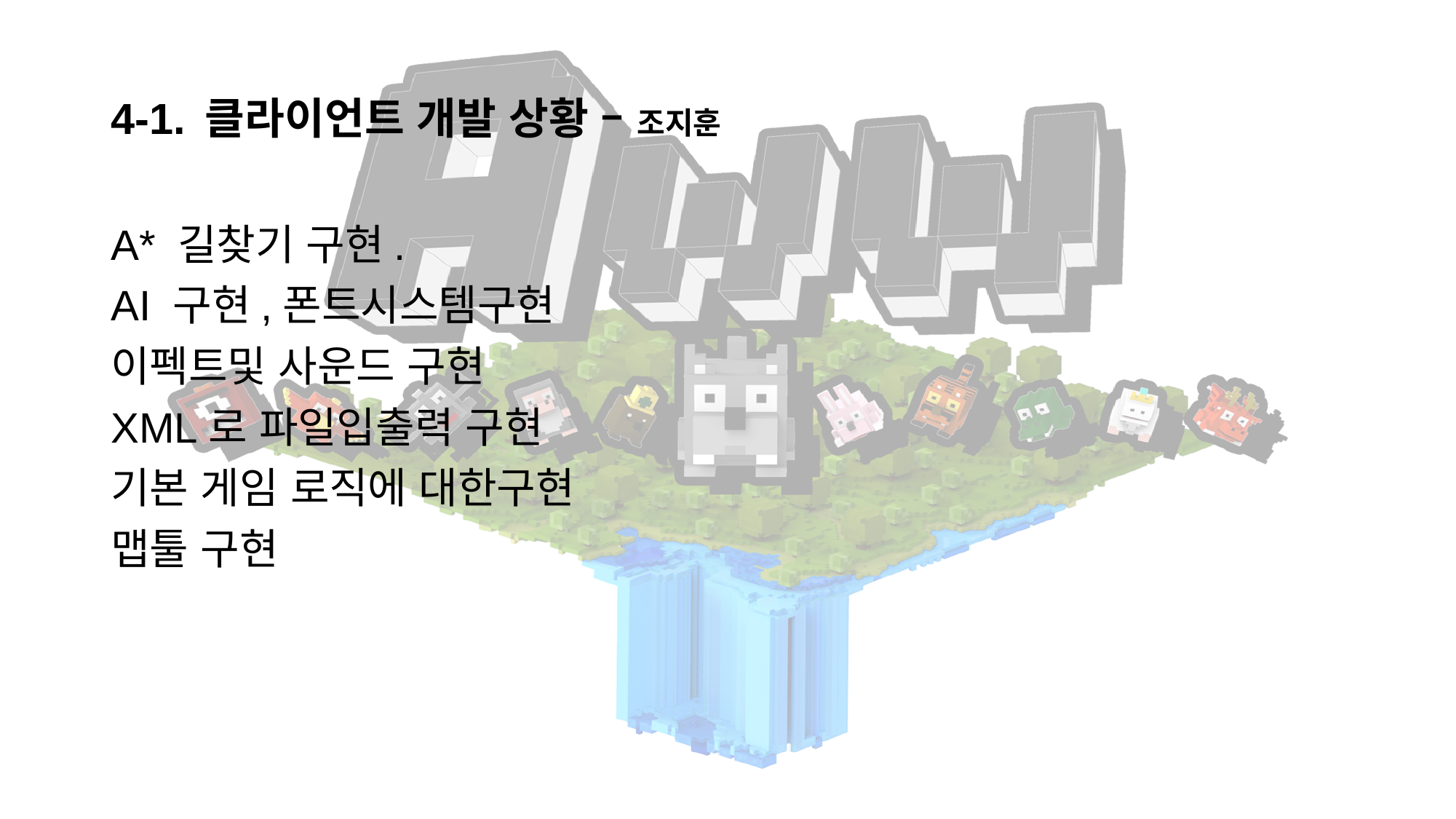

# 4-1. 클라이언트 개발 상황 – 조지훈
A* 길찾기 구현.
AI 구현,폰트시스템구현
이펙트및 사운드 구현
XML로 파일입출력 구현
기본 게임 로직에 대한구현
맵툴 구현